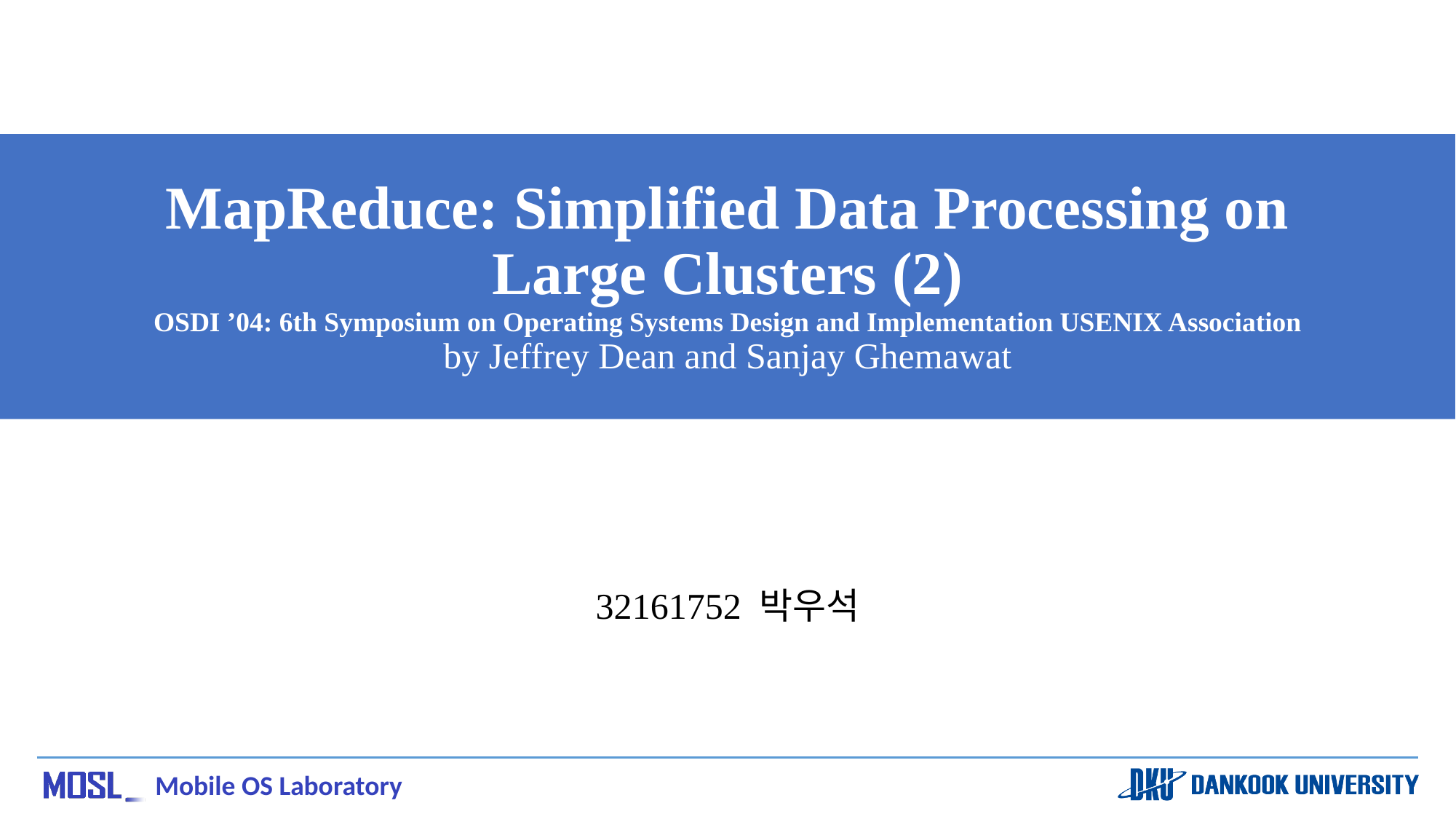

# MapReduce: Simplified Data Processing on Large Clusters (2) OSDI ’04: 6th Symposium on Operating Systems Design and Implementation USENIX Association by Jeffrey Dean and Sanjay Ghemawat
32161752 박우석